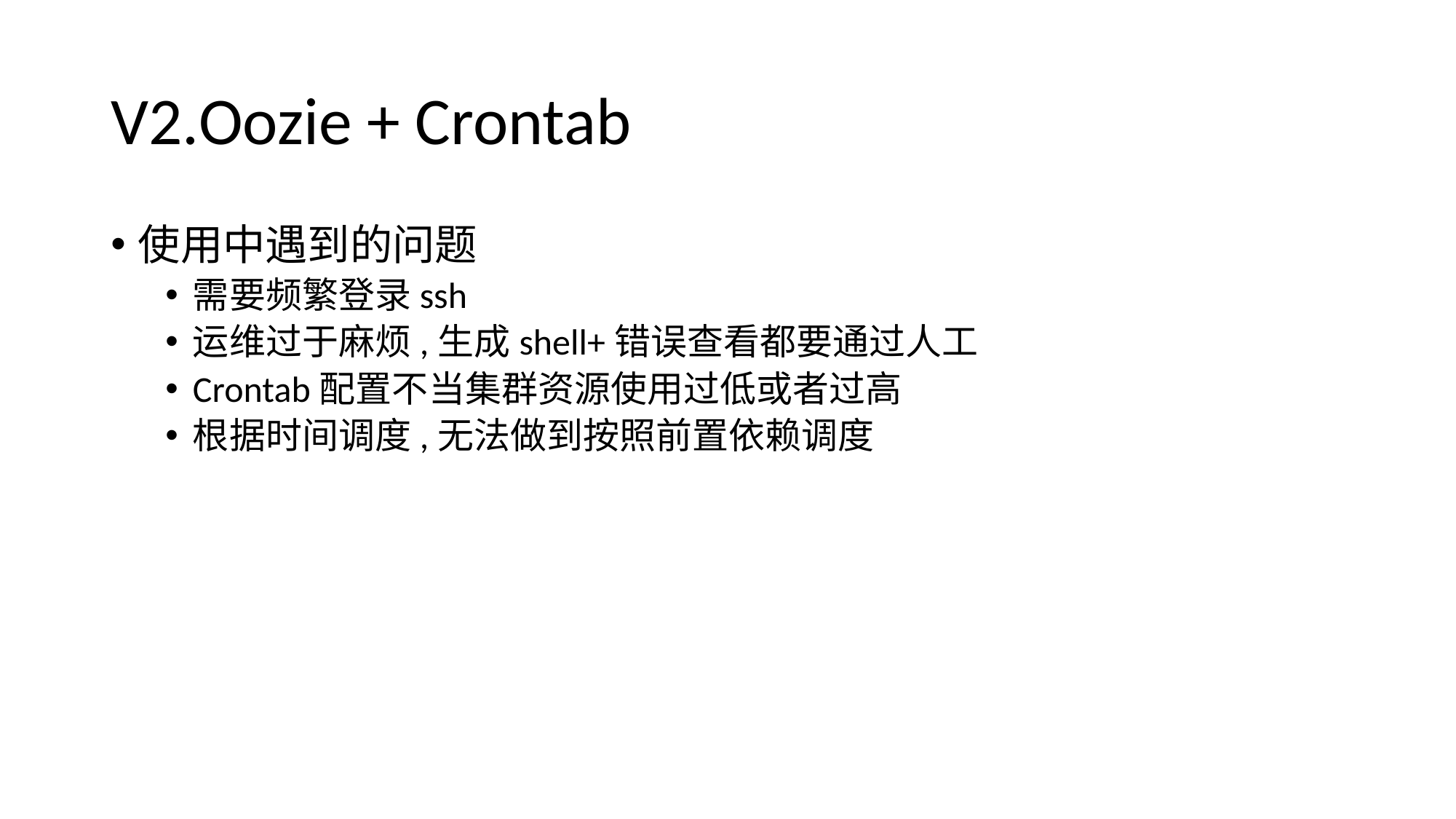

# V2.Oozie + Crontab
使用中遇到的问题
需要频繁登录ssh
运维过于麻烦,生成shell+错误查看都要通过人工
Crontab配置不当集群资源使用过低或者过高
根据时间调度,无法做到按照前置依赖调度